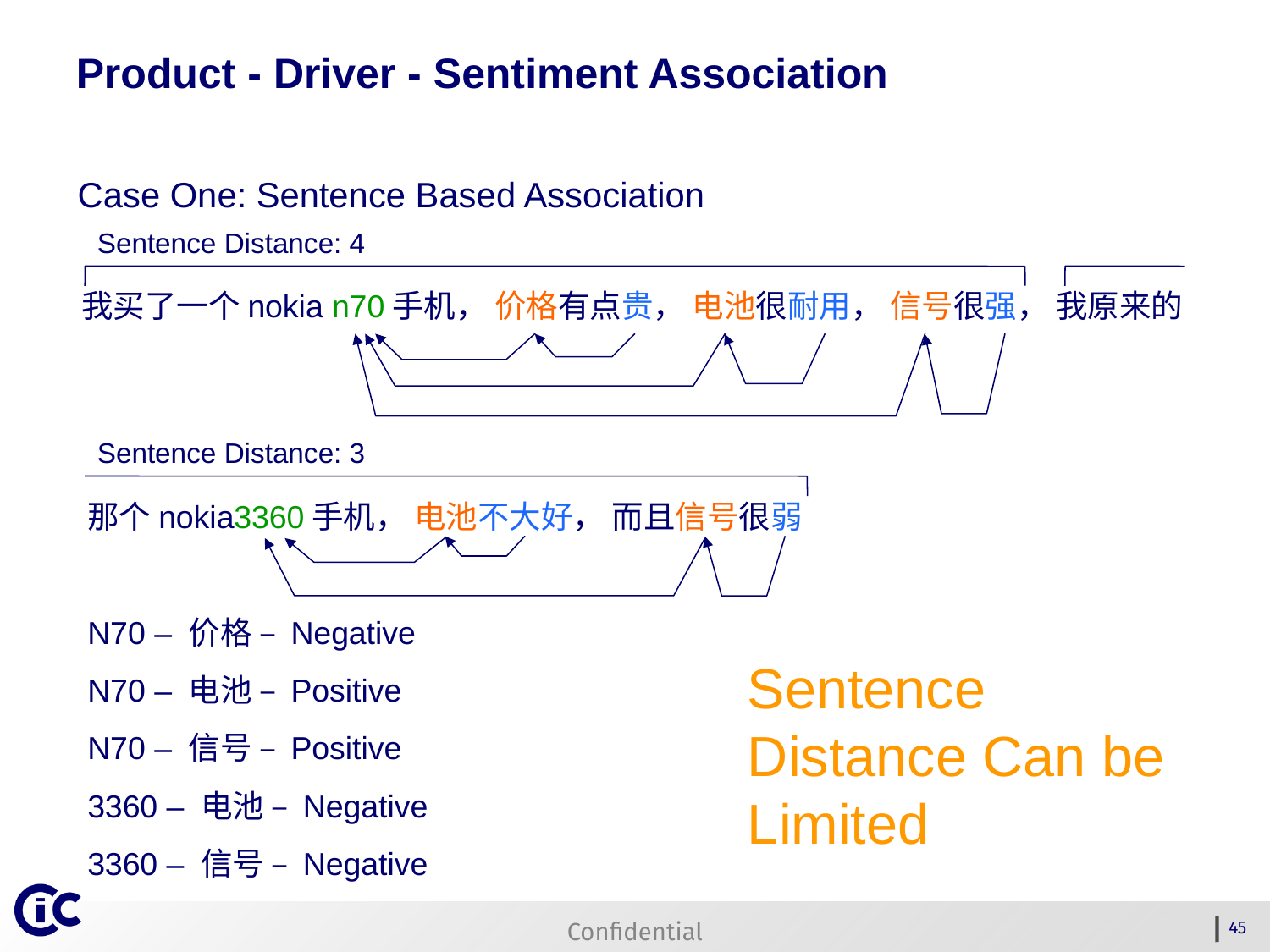

Product - Driver - Sentiment Association
Case One: Sentence Based Association
Sentence Distance: 4

我买了一个nokia n70手机， 价格有点贵， 电池很耐用， 信号很强， 我原来的

Sentence Distance: 3
那个nokia3360手机， 电池不大好， 而且信号很弱

N70 – 价格 – Negative
N70 – 电池 – Positive
N70 – 信号 – Positive
3360 – 电池 – Negative
3360 – 信号 – Negative
Sentence Distance Can be Limited